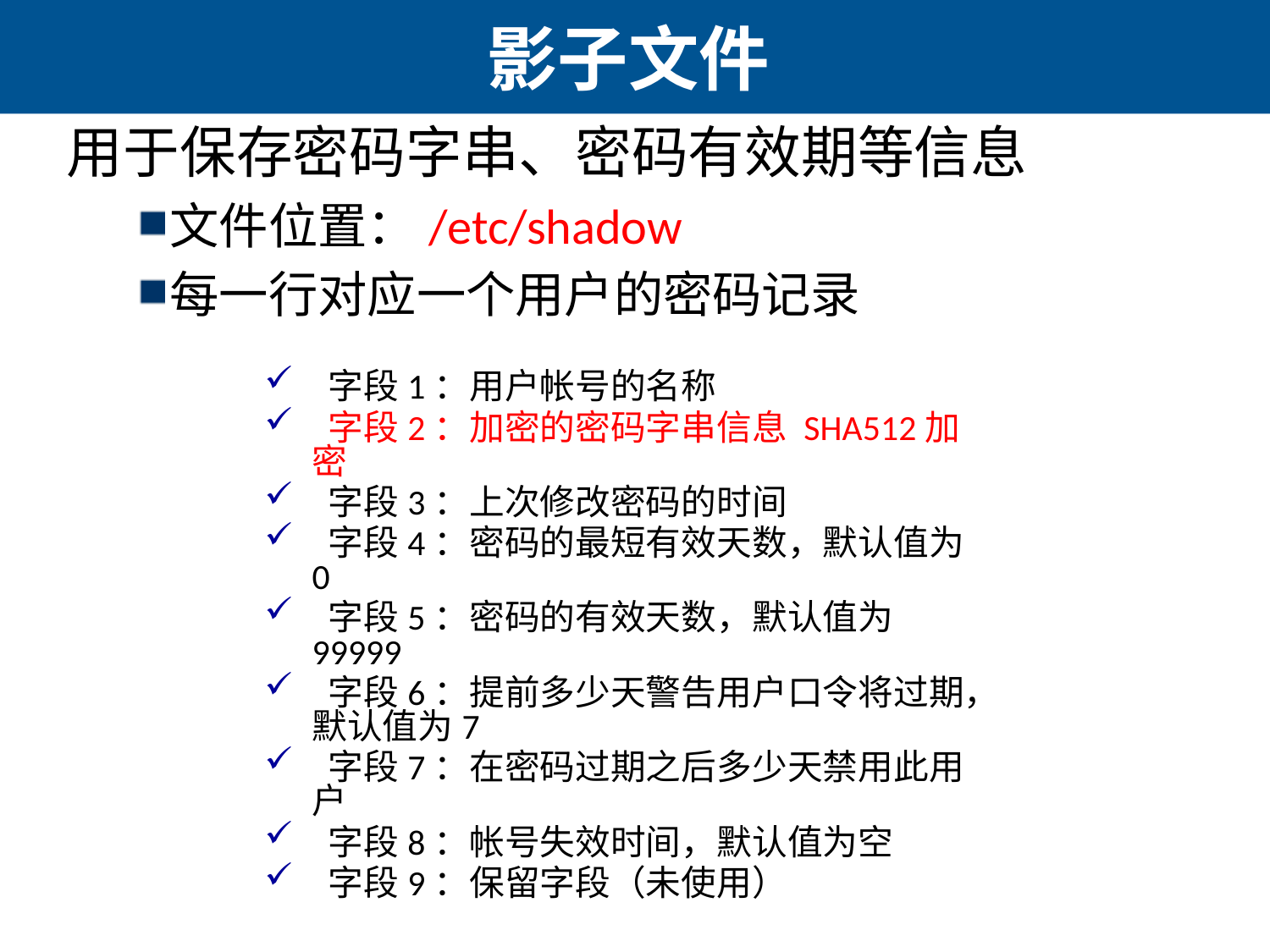

# 影子文件
用于保存密码字串、密码有效期等信息
文件位置：/etc/shadow
每一行对应一个用户的密码记录

 字段1：用户帐号的名称
 字段2：加密的密码字串信息 SHA512加密
 字段3：上次修改密码的时间
 字段4：密码的最短有效天数，默认值为0
 字段5：密码的有效天数，默认值为99999
 字段6：提前多少天警告用户口令将过期，默认值为7
 字段7：在密码过期之后多少天禁用此用户
 字段8：帐号失效时间，默认值为空
 字段9：保留字段（未使用）